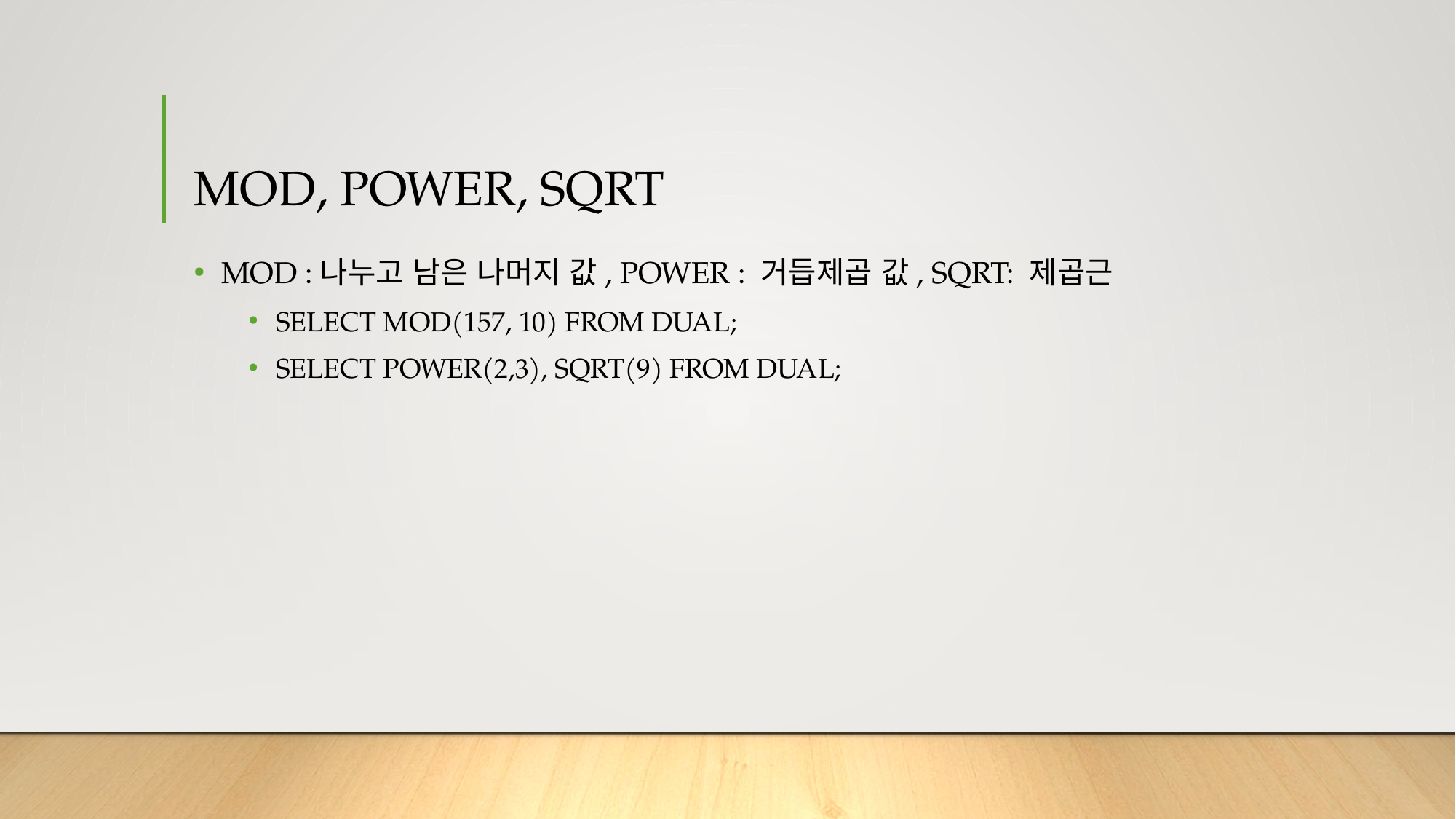

# MOD, POWER, SQRT
MOD :나누고 남은 나머지 값, POWER : 거듭제곱 값, SQRT: 제곱근
SELECT MOD(157, 10) FROM DUAL;
SELECT POWER(2,3), SQRT(9) FROM DUAL;